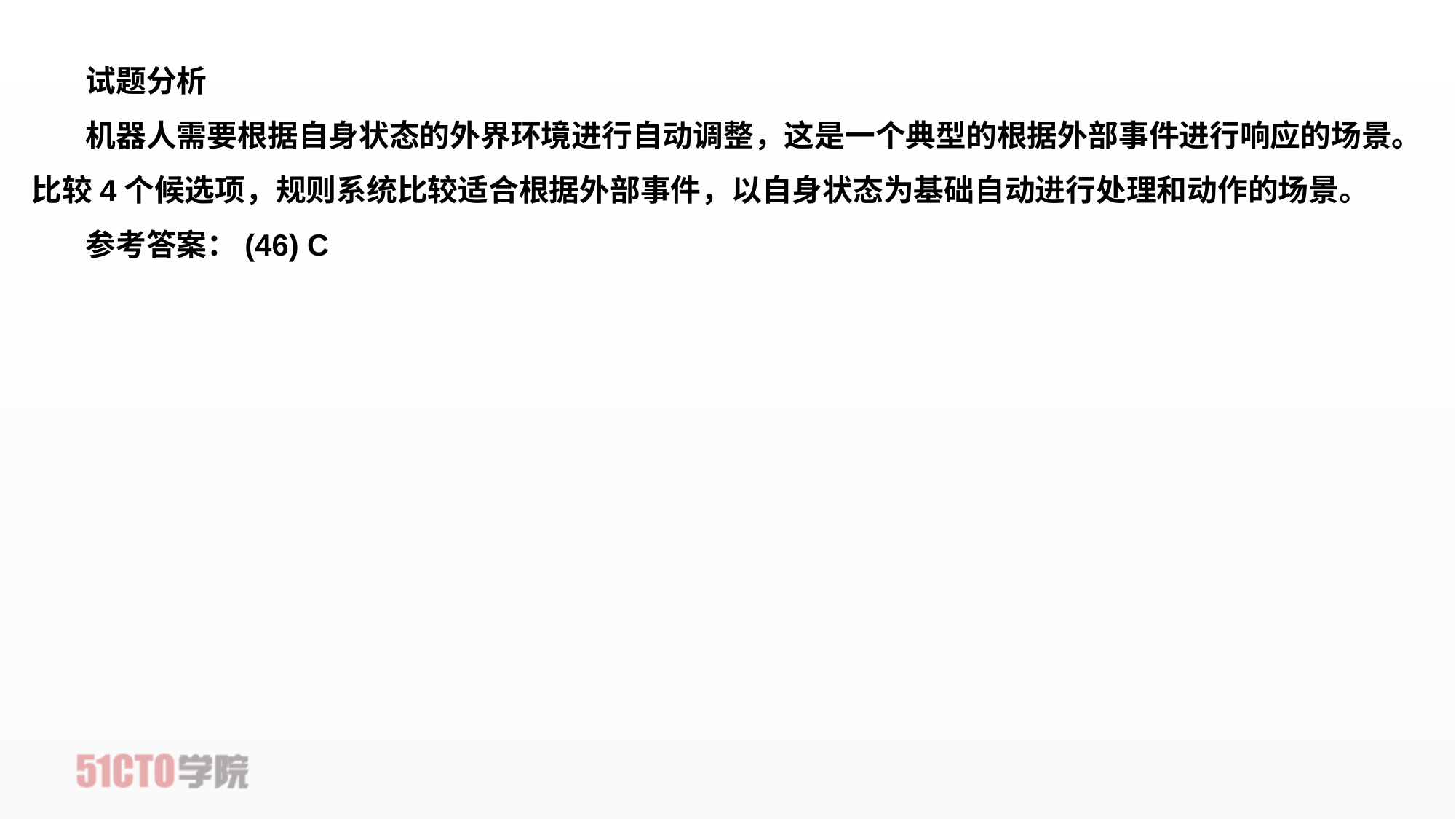

试题分析
机器人需要根据自身状态的外界环境进行自动调整，这是一个典型的根据外部事件进行响应的场景。比较4个候选项，规则系统比较适合根据外部事件，以自身状态为基础自动进行处理和动作的场景。
参考答案：(46) C